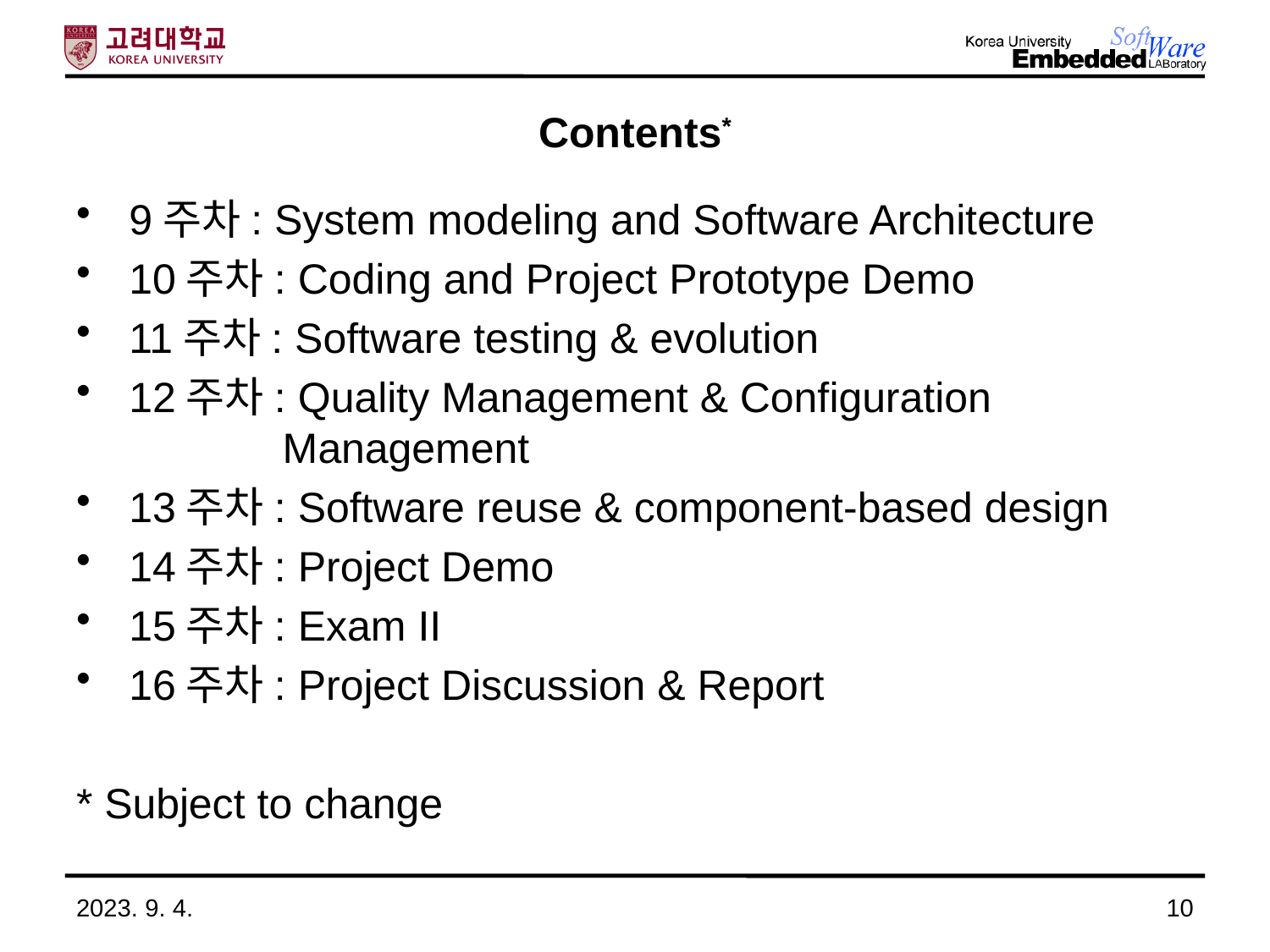

# Contents*
9주차: System modeling and Software Architecture
10주차: Coding and Project Prototype Demo
11주차: Software testing & evolution
12주차: Quality Management & Configuration
             Management
13주차: Software reuse & component-based design
14주차: Project Demo
15주차: Exam II
16주차: Project Discussion & Report

* Subject to change

2023. 9. 4.
10